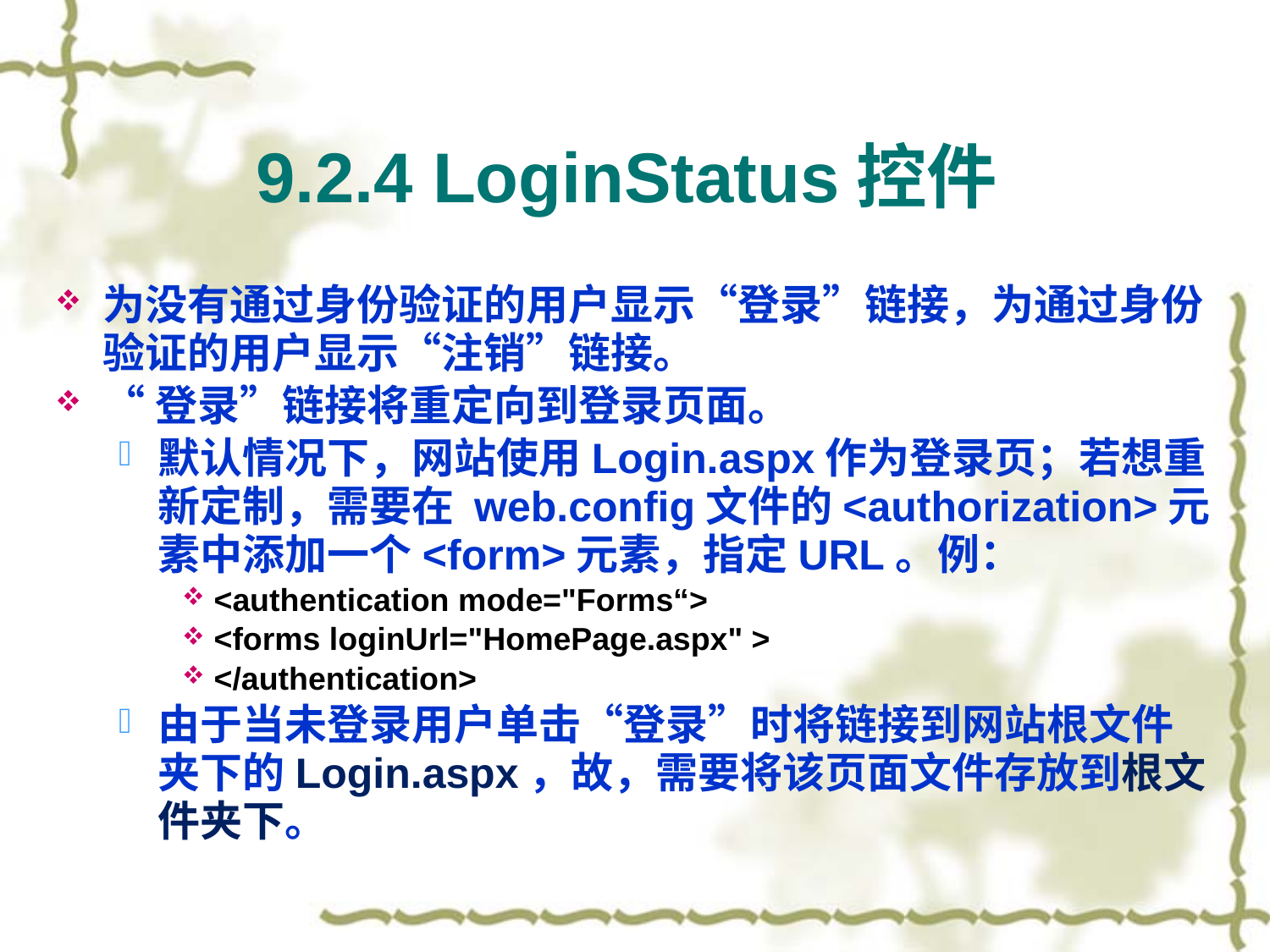

# 9.2.4 LoginStatus控件
为没有通过身份验证的用户显示“登录”链接，为通过身份验证的用户显示“注销”链接。
“登录”链接将重定向到登录页面。
默认情况下，网站使用Login.aspx作为登录页；若想重新定制，需要在 web.config文件的<authorization>元素中添加一个<form>元素，指定URL。例：
<authentication mode="Forms“>
<forms loginUrl="HomePage.aspx" >
</authentication>
由于当未登录用户单击“登录”时将链接到网站根文件夹下的Login.aspx，故，需要将该页面文件存放到根文件夹下。